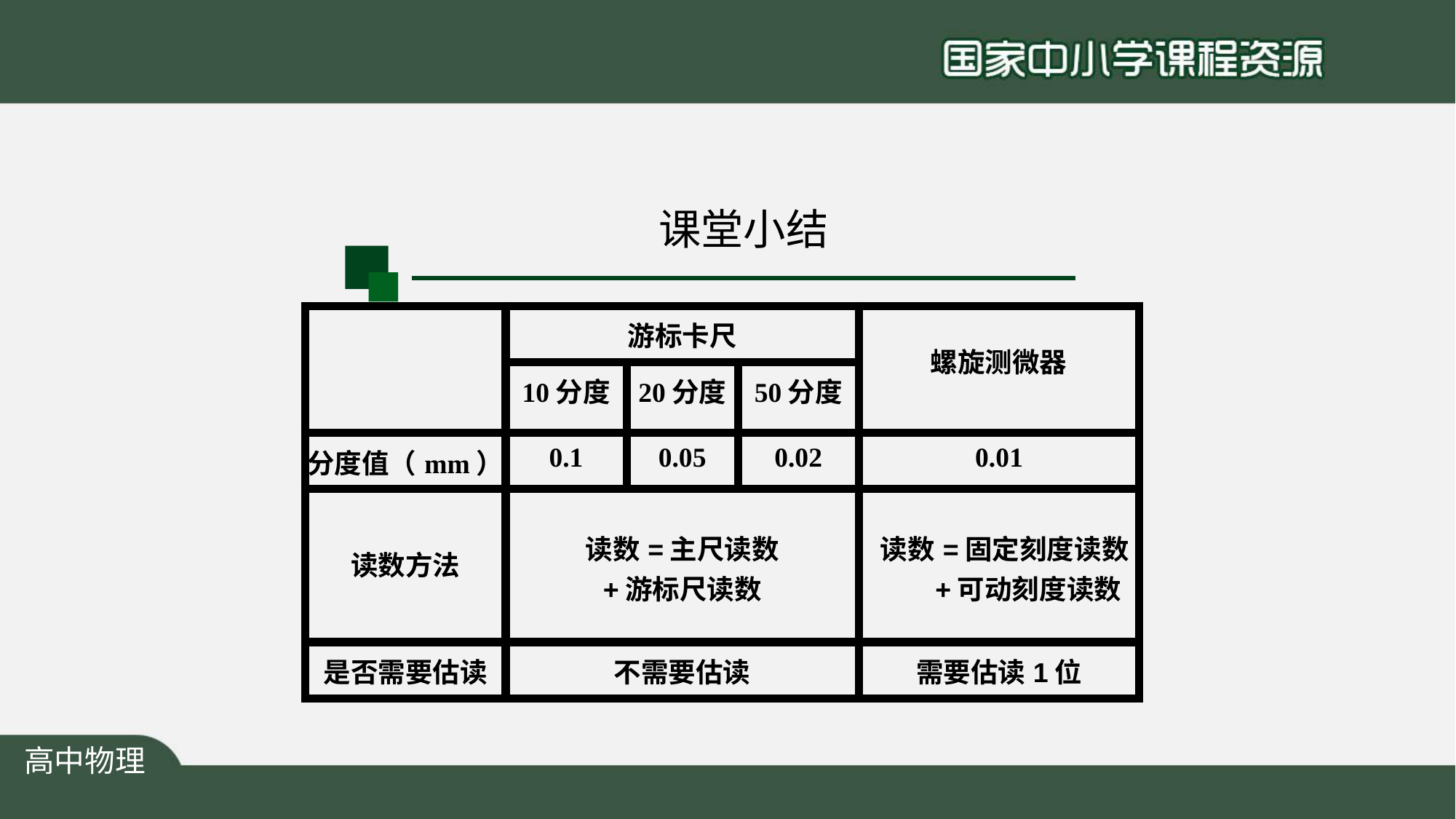

# 课堂小结

|  | 游标卡尺 |  |  | 螺旋测微器 |
| --- | --- | --- | --- | --- |
|  | 10分度 | 20分度 | 50分度 |  |
| 分度值（mm） | 0.1 | 0.05 | 0.02 | 0.01 |
| 读数方法 | 读数=主尺读数 +游标尺读数 |  |  | 读数=固定刻度读数 +可动刻度读数 |
| 是否需要估读 | 不需要估读 |  |  | 需要估读1位 |
高中物理